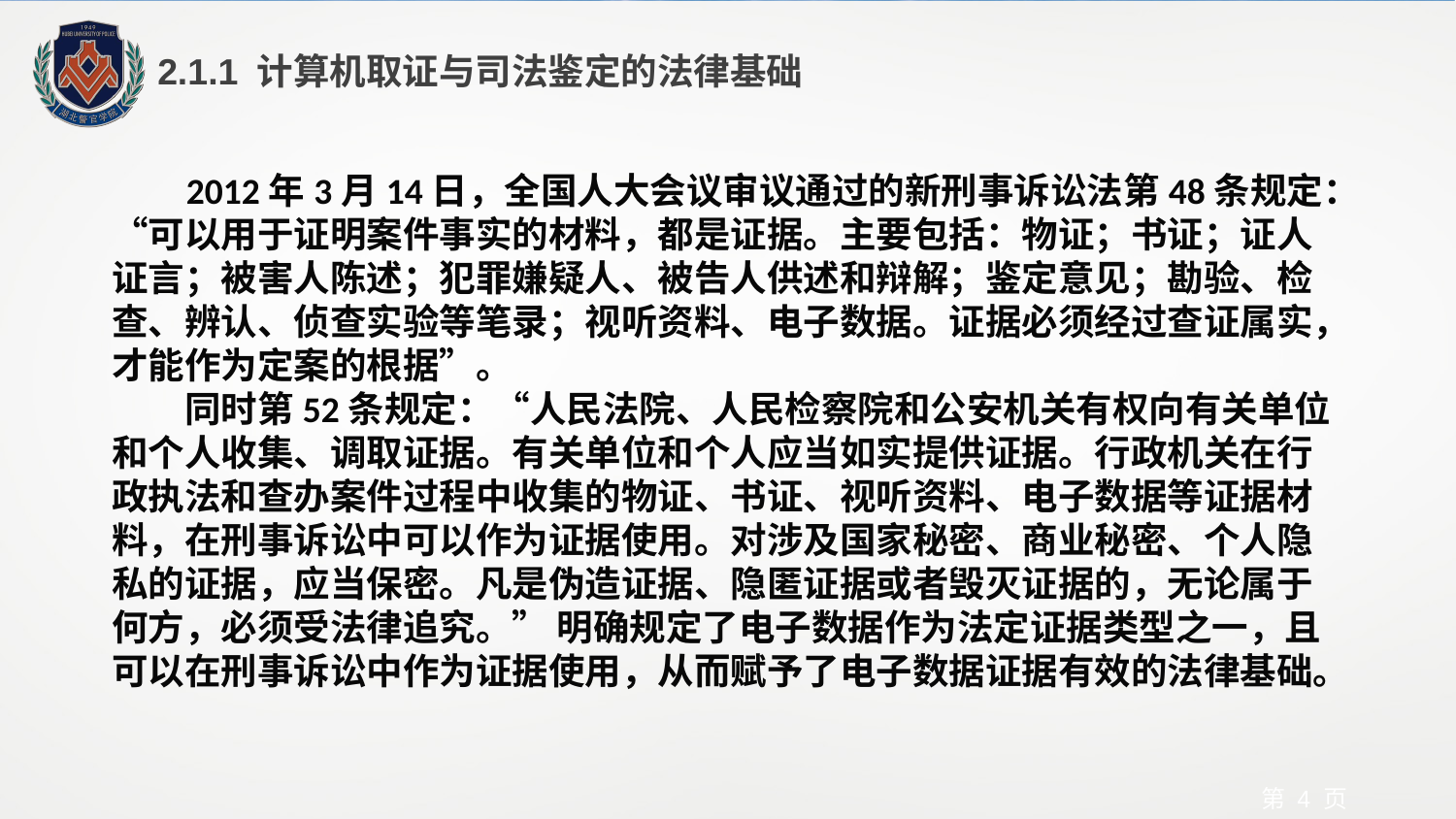

2.1.1 计算机取证与司法鉴定的法律基础
         2012年3月14日，全国人大会议审议通过的新刑事诉讼法第48条规定：“可以用于证明案件事实的材料，都是证据。主要包括：物证；书证；证人证言；被害人陈述；犯罪嫌疑人、被告人供述和辩解；鉴定意见；勘验、检查、辨认、侦查实验等笔录；视听资料、电子数据。证据必须经过查证属实，才能作为定案的根据”。
　　同时第52条规定：“人民法院、人民检察院和公安机关有权向有关单位和个人收集、调取证据。有关单位和个人应当如实提供证据。行政机关在行政执法和查办案件过程中收集的物证、书证、视听资料、电子数据等证据材料，在刑事诉讼中可以作为证据使用。对涉及国家秘密、商业秘密、个人隐私的证据，应当保密。凡是伪造证据、隐匿证据或者毁灭证据的，无论属于何方，必须受法律追究。” 明确规定了电子数据作为法定证据类型之一，且可以在刑事诉讼中作为证据使用，从而赋予了电子数据证据有效的法律基础。